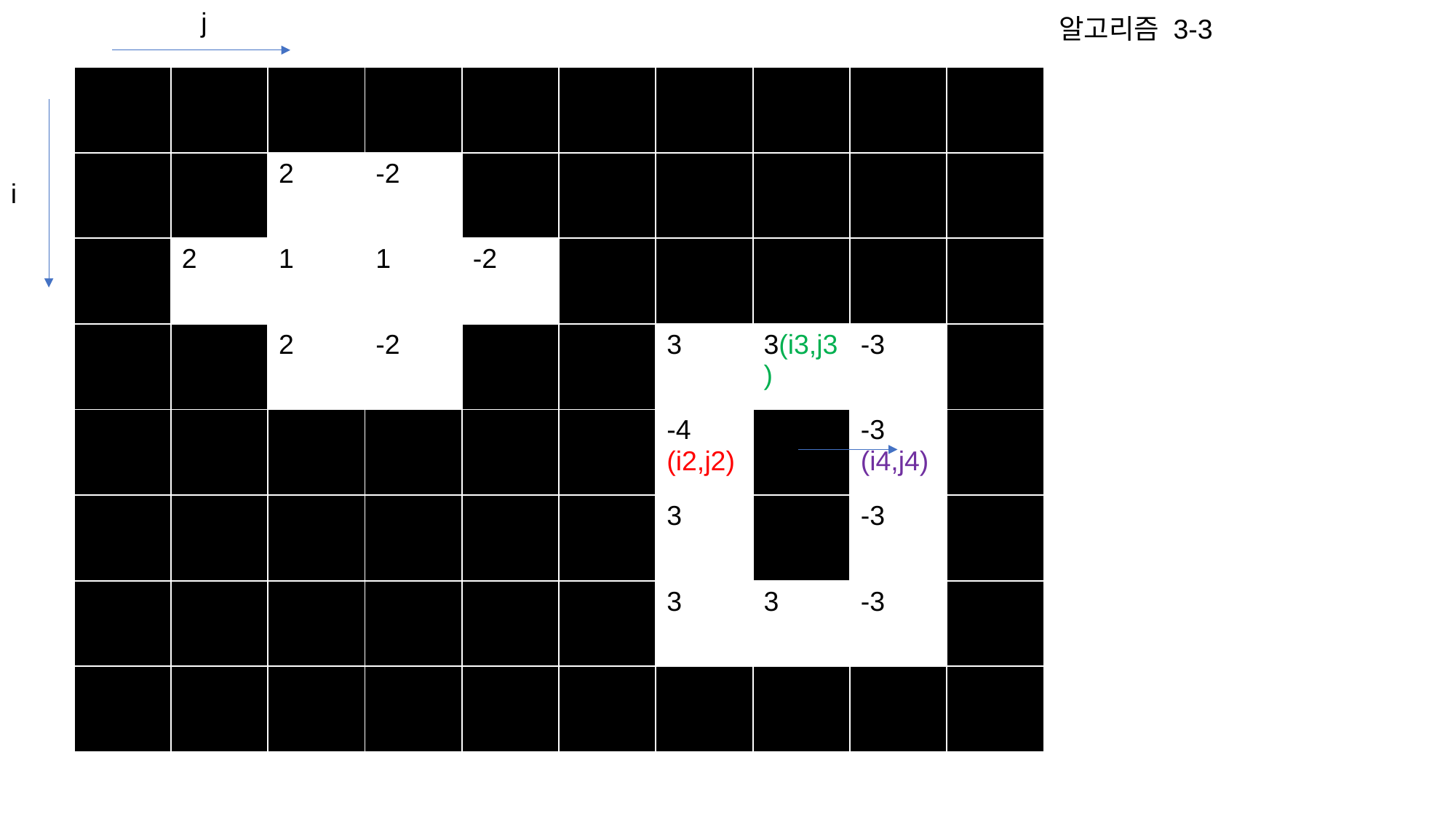

j
알고리즘 3-3
|  |  |  |  |  |  |  |  |  |  |
| --- | --- | --- | --- | --- | --- | --- | --- | --- | --- |
|  |  | 2 | -2 |  |  |  |  |  |  |
|  | 2 | 1 | 1 | -2 |  |  |  |  |  |
|  |  | 2 | -2 |  |  | 3 | 3(i3,j3) | -3 |  |
|  |  |  |  |  |  | -4 (i2,j2) |  | -3 (i4,j4) |  |
|  |  |  |  |  |  | 3 |  | -3 |  |
|  |  |  |  |  |  | 3 | 3 | -3 |  |
|  |  |  |  |  |  |  |  |  |  |
i